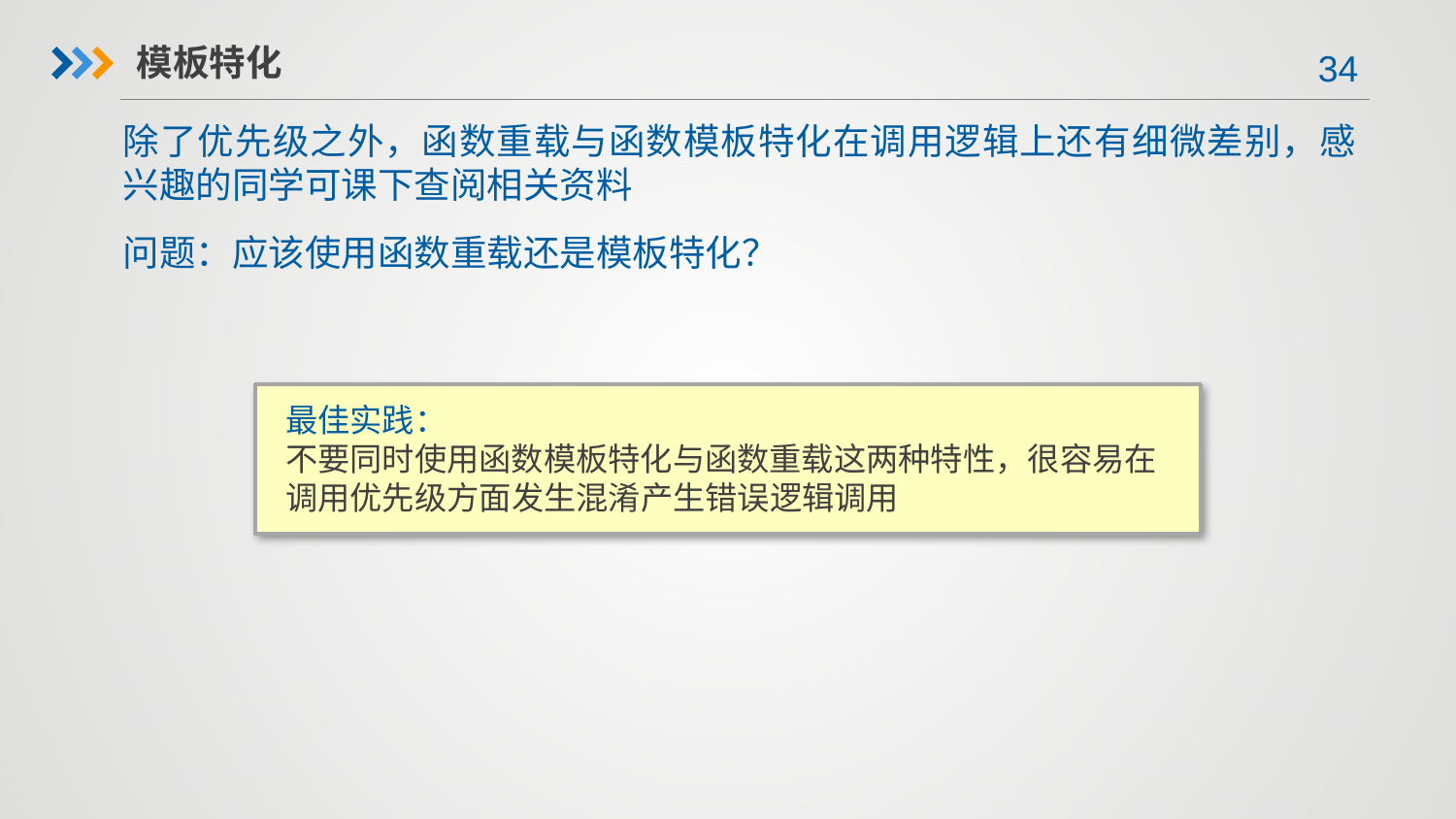

模板特化
除了优先级之外，函数重载与函数模板特化在调用逻辑上还有细微差别，感兴趣的同学可课下查阅相关资料
问题：应该使用函数重载还是模板特化？

最佳实践：
不要同时使用函数模板特化与函数重载这两种特性，很容易在调用优先级方面发生混淆产生错误逻辑调用